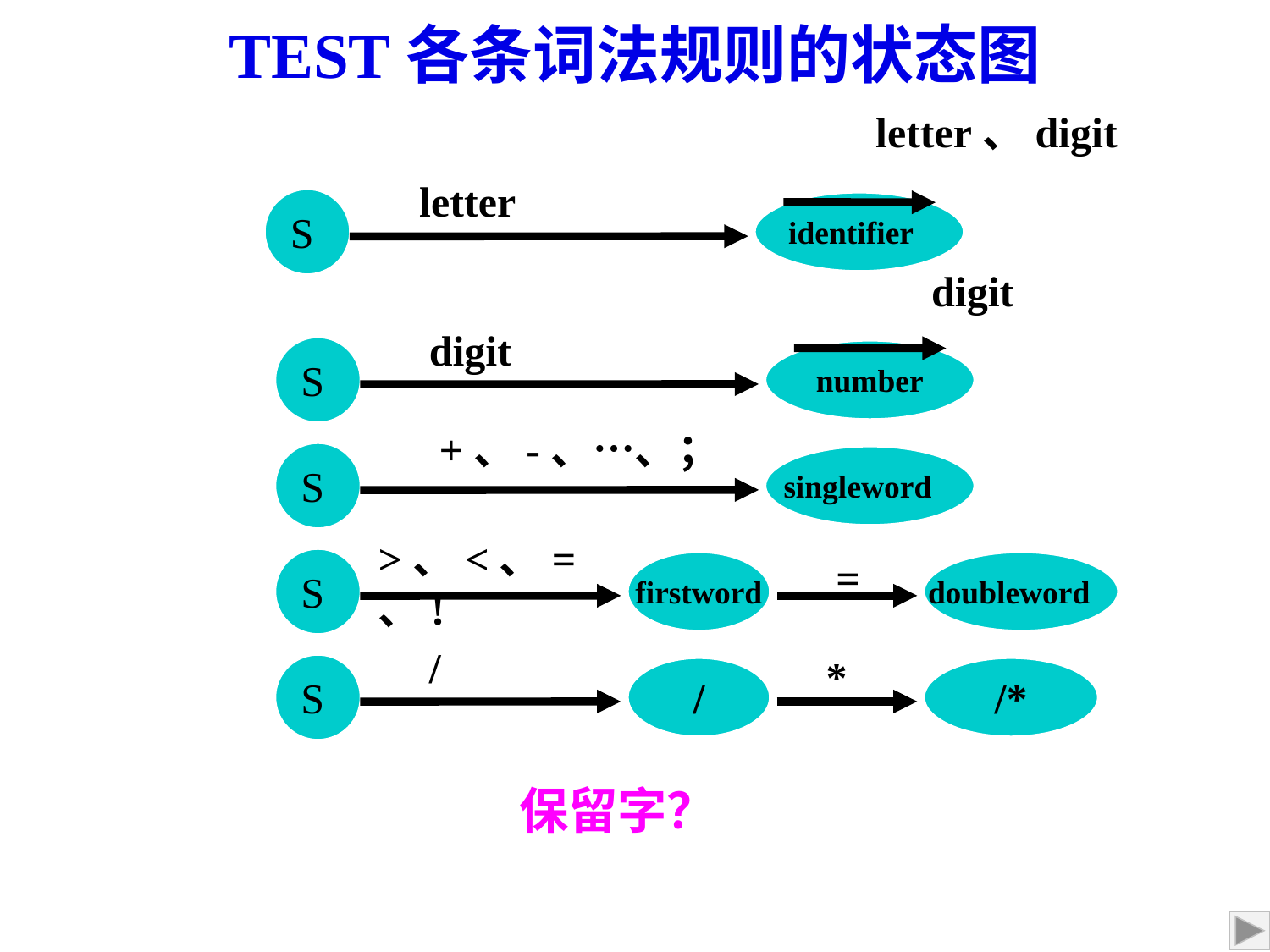

# TEST各条词法规则的状态图
letter、digit
letter
S
identifier
  digit
digit
S
number
+、-、…、；
S
singleword
>、<、=、!
=
S
firstword
doubleword
/
*
S
/
/*
保留字？
图3.6    TEST词法规则的状态图